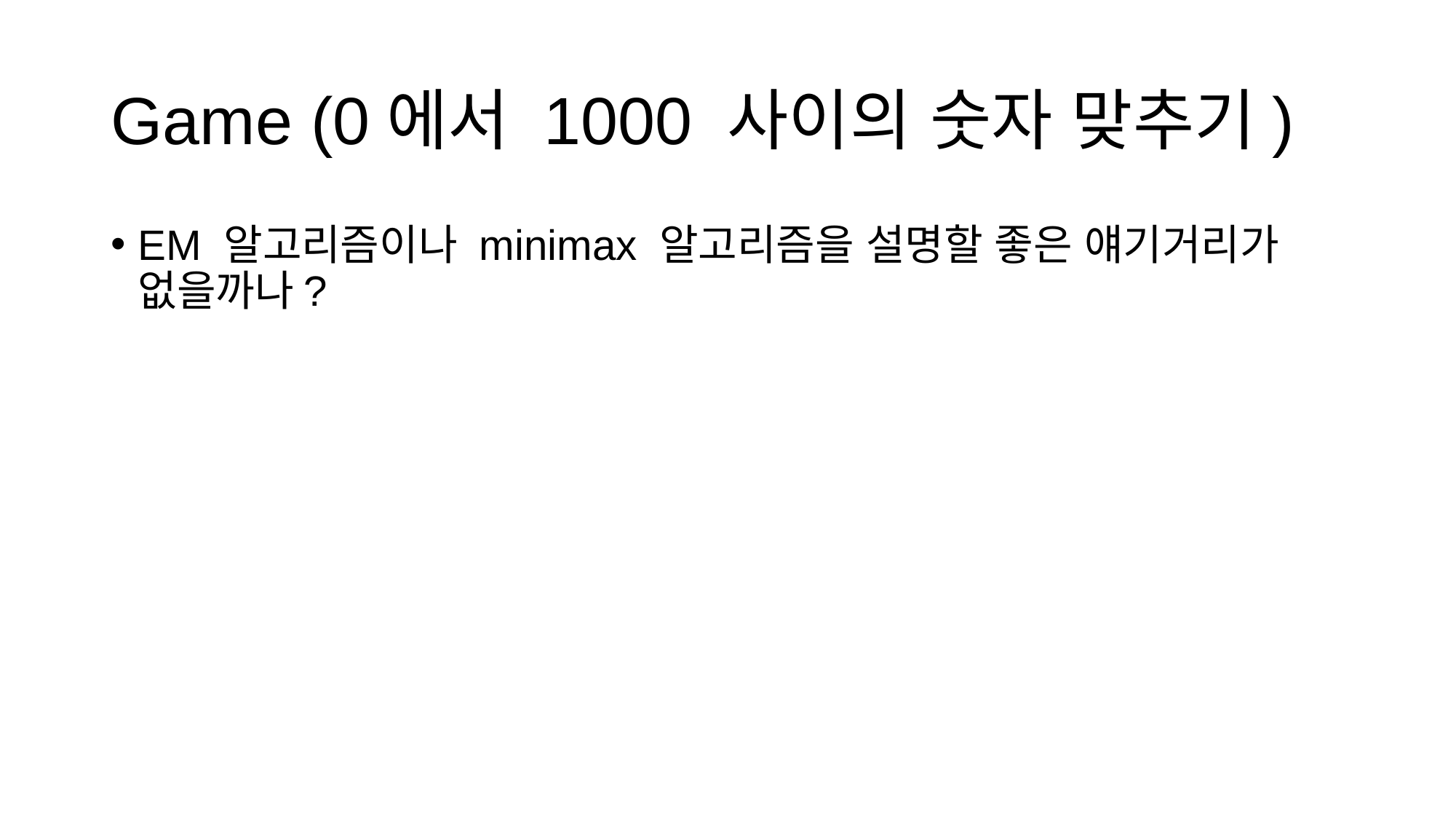

# Game (0에서 1000 사이의 숫자 맞추기)
EM 알고리즘이나 minimax 알고리즘을 설명할 좋은 얘기거리가 없을까나?